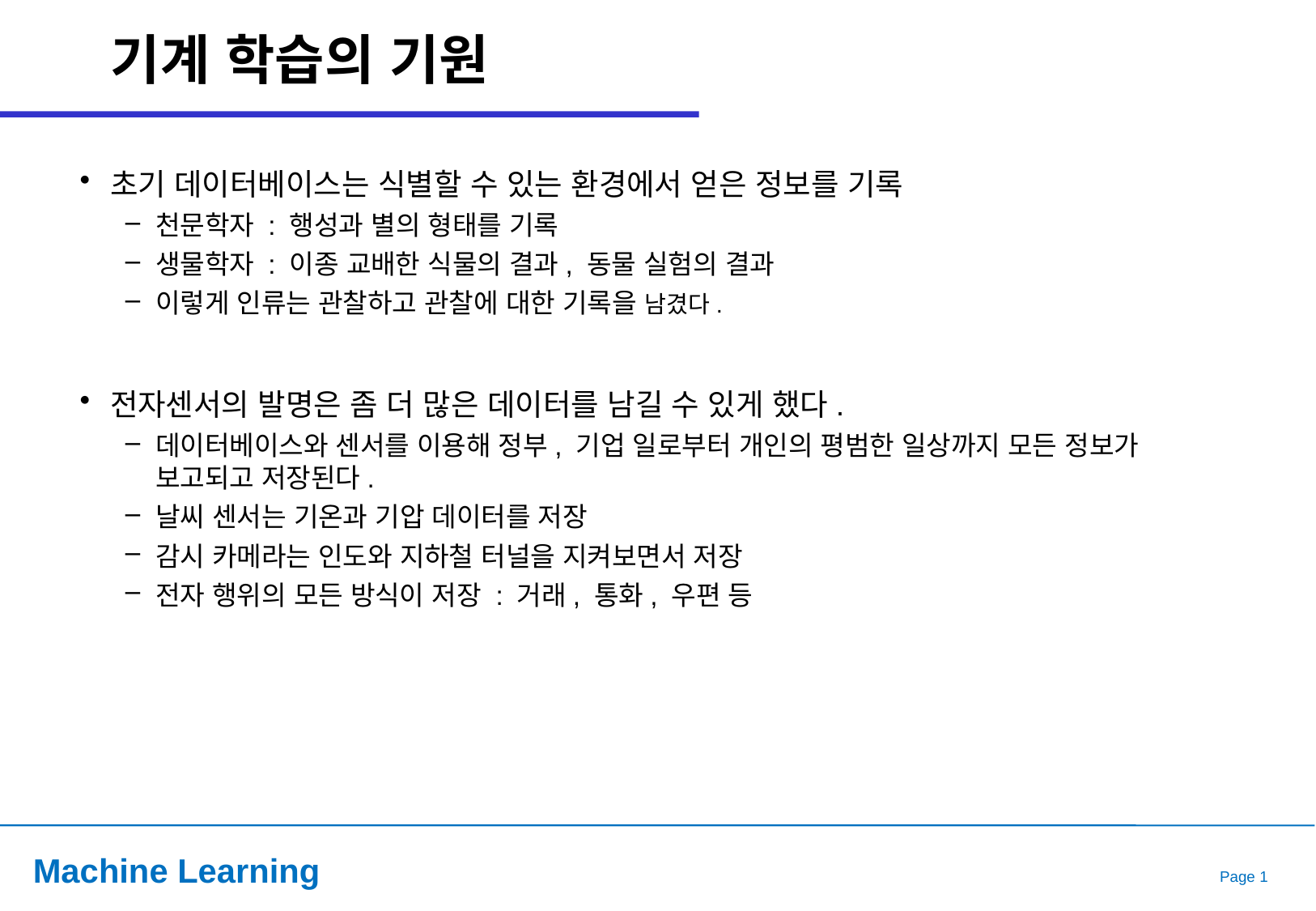

# 기계 학습의 기원
초기 데이터베이스는 식별할 수 있는 환경에서 얻은 정보를 기록
천문학자 : 행성과 별의 형태를 기록
생물학자 : 이종 교배한 식물의 결과, 동물 실험의 결과
이렇게 인류는 관찰하고 관찰에 대한 기록을 남겼다.

전자센서의 발명은 좀 더 많은 데이터를 남길 수 있게 했다.
데이터베이스와 센서를 이용해 정부, 기업 일로부터 개인의 평범한 일상까지 모든 정보가 보고되고 저장된다.
날씨 센서는 기온과 기압 데이터를 저장
감시 카메라는 인도와 지하철 터널을 지켜보면서 저장
전자 행위의 모든 방식이 저장 : 거래, 통화, 우편 등
Page 1